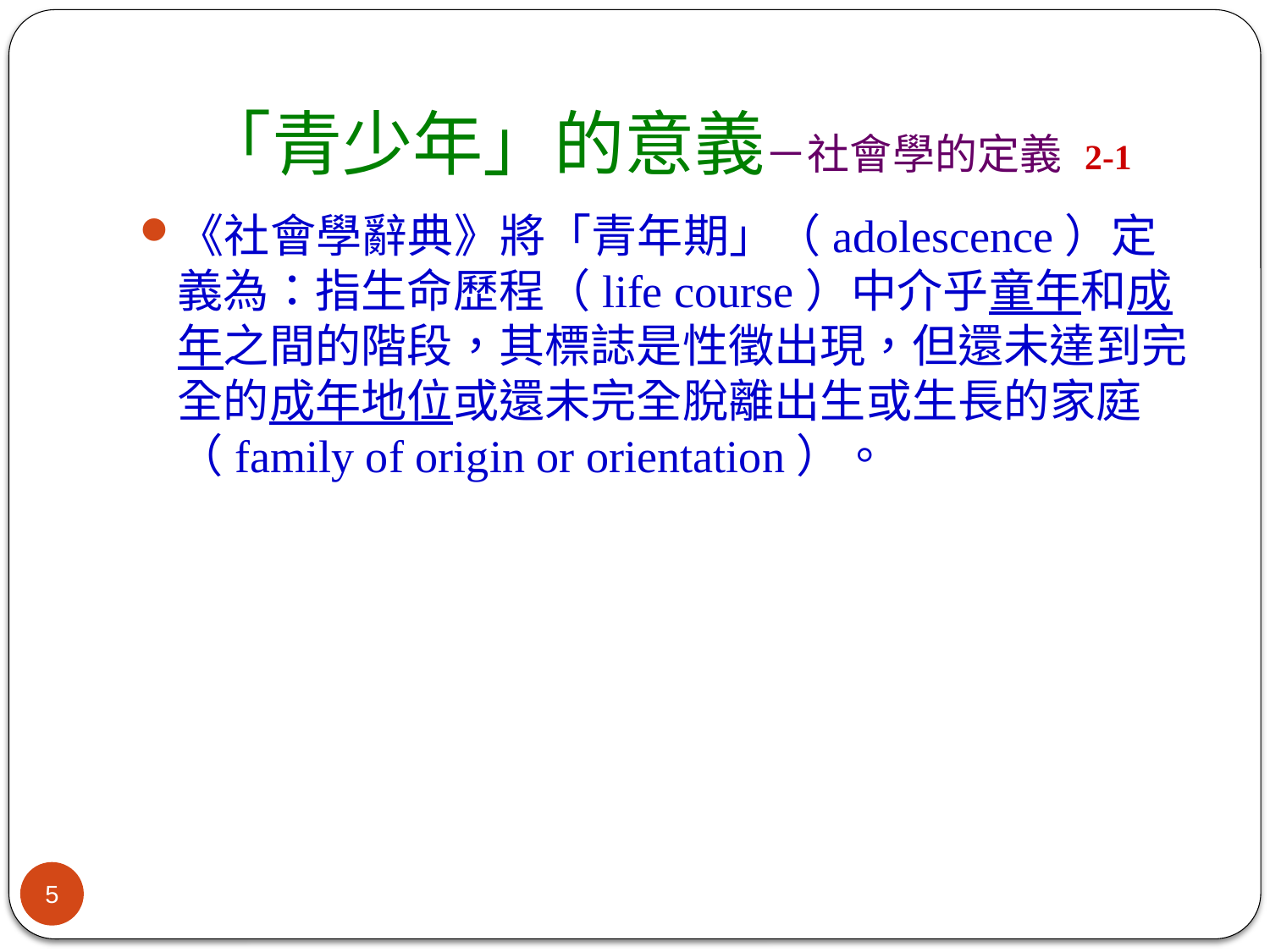

# 「青少年」的意義－社會學的定義 2-1
《社會學辭典》將「青年期」（adolescence）定義為：指生命歷程（life course）中介乎童年和成年之間的階段，其標誌是性徵出現，但還未達到完全的成年地位或還未完全脫離出生或生長的家庭（family of origin or orientation）。
5